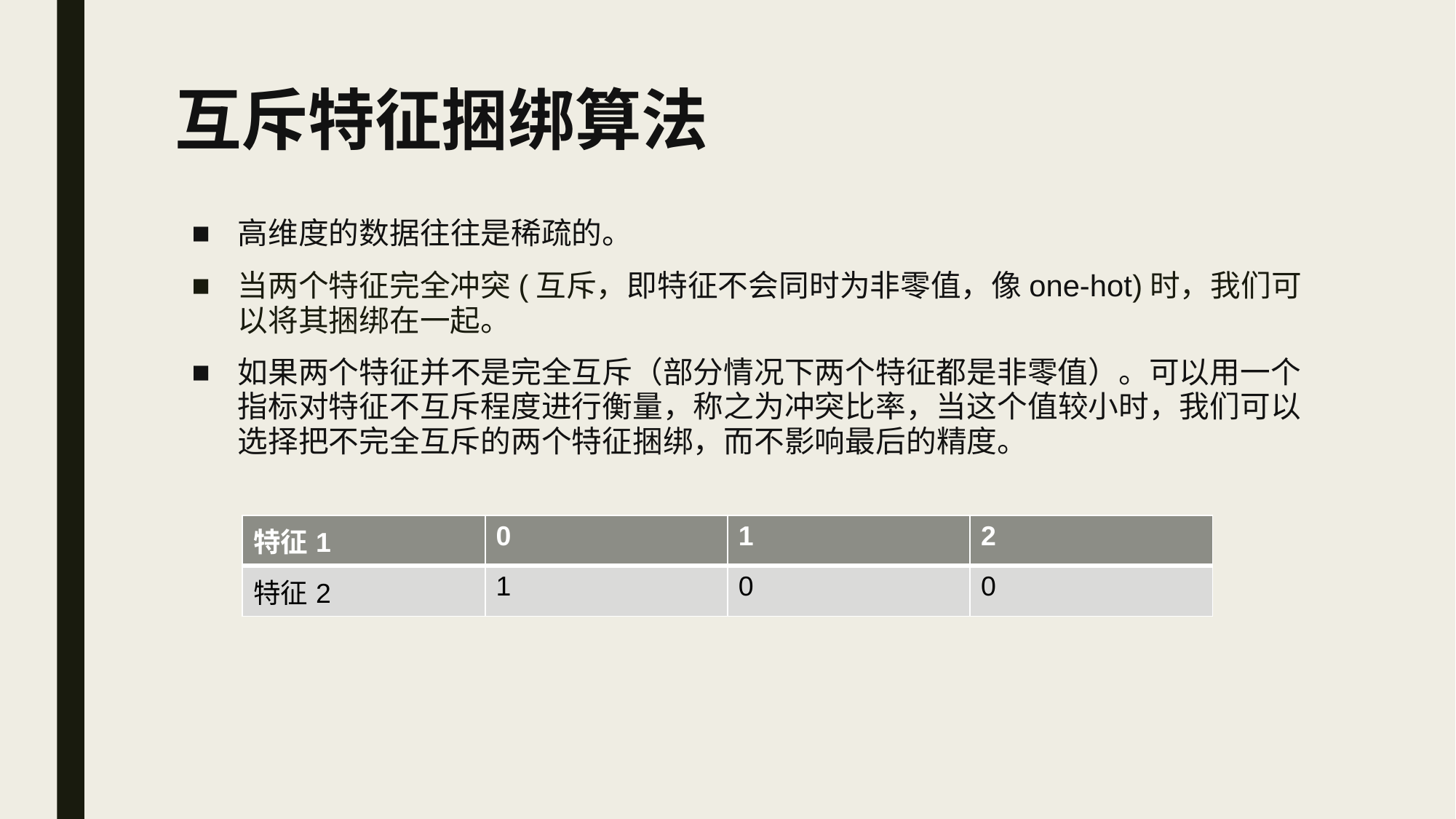

# 互斥特征捆绑算法
高维度的数据往往是稀疏的。
当两个特征完全冲突(互斥，即特征不会同时为非零值，像one-hot)时，我们可以将其捆绑在一起。
如果两个特征并不是完全互斥（部分情况下两个特征都是非零值）。可以用一个指标对特征不互斥程度进行衡量，称之为冲突比率，当这个值较小时，我们可以选择把不完全互斥的两个特征捆绑，而不影响最后的精度。
| 特征1 | 0 | 1 | 2 |
| --- | --- | --- | --- |
| 特征2 | 1 | 0 | 0 |